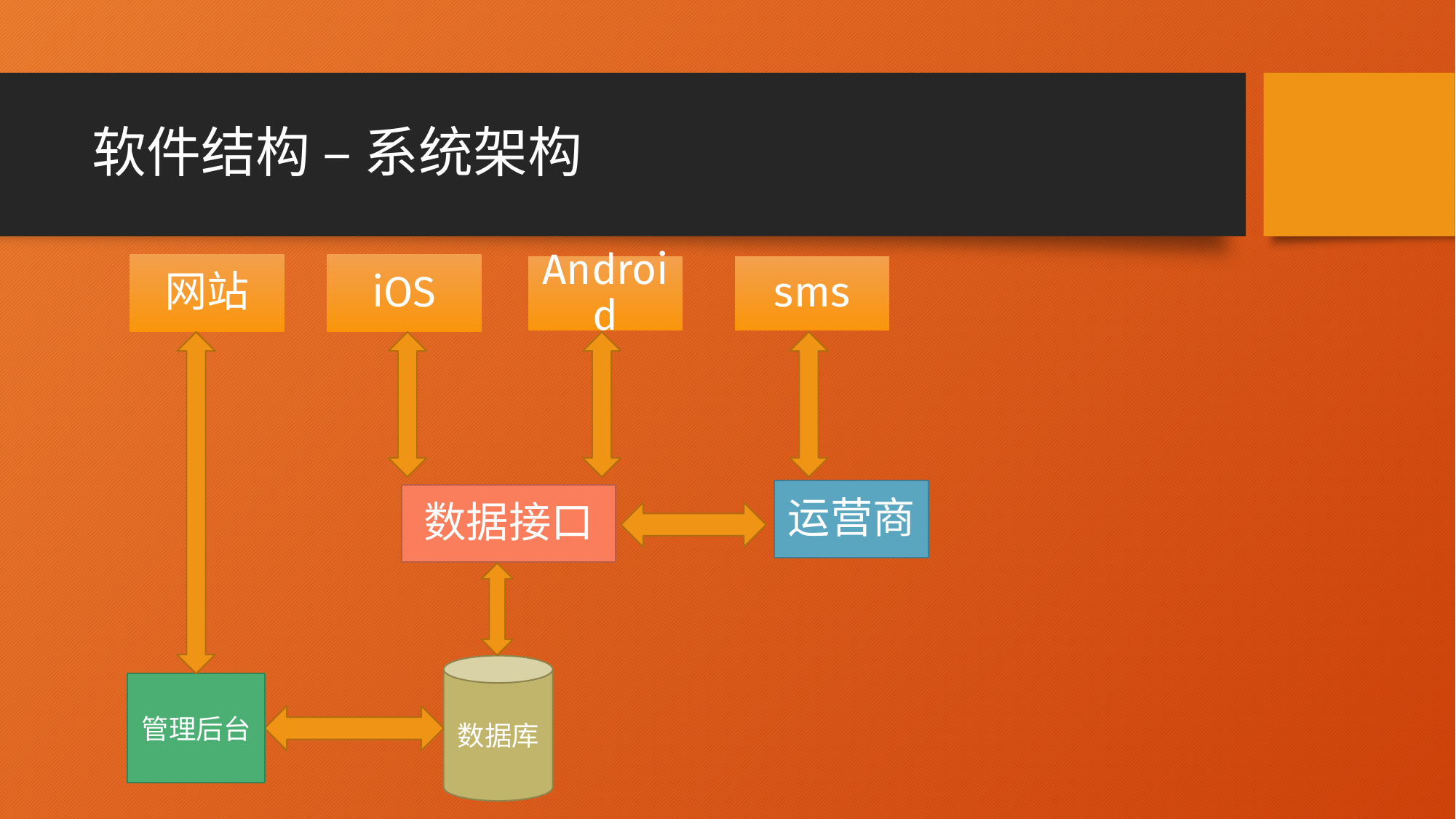

# 软件结构 – 系统架构
网站
iOS
Android
sms
运营商
数据接口

数据库
管理后台